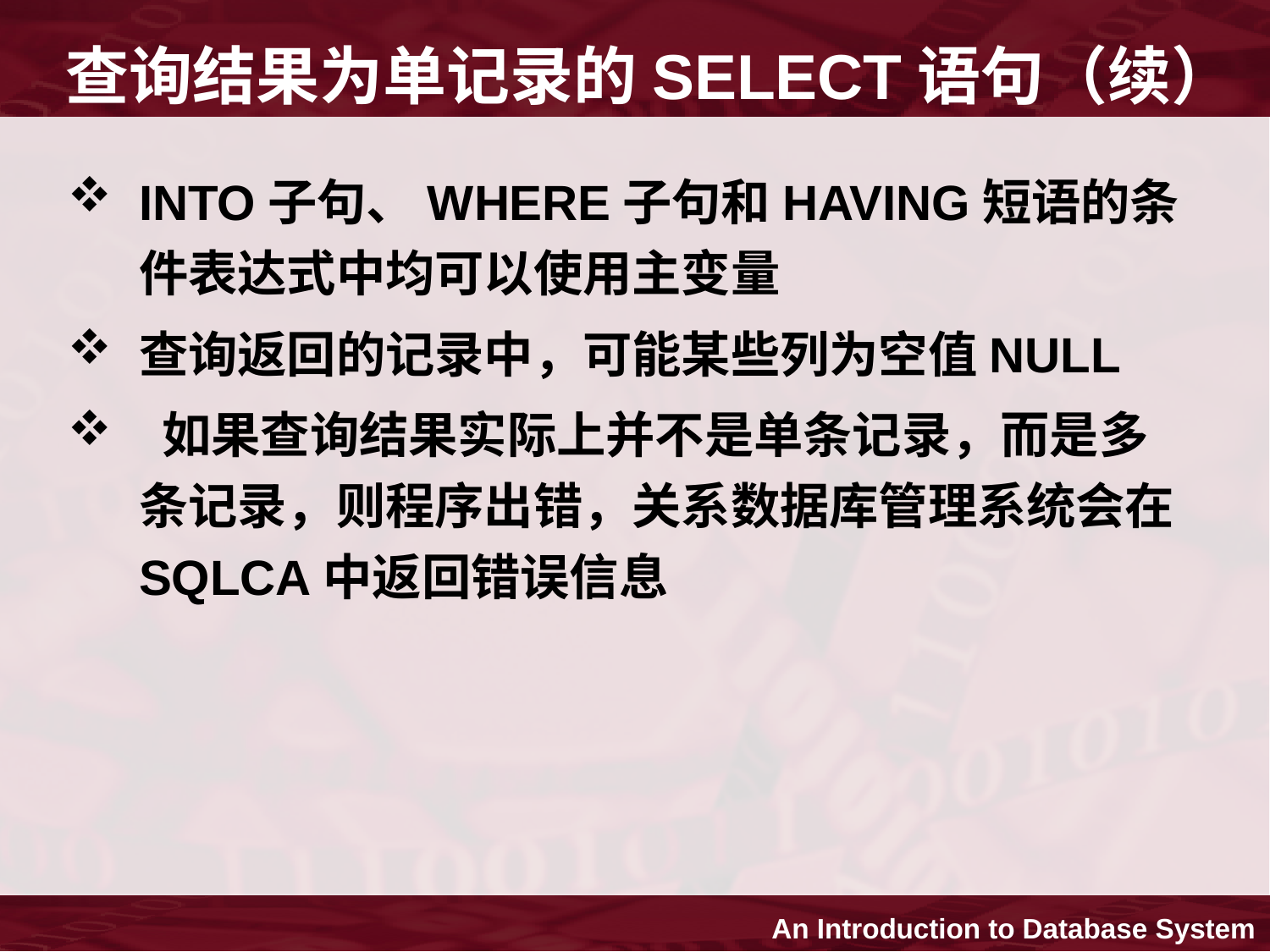

# 查询结果为单记录的SELECT语句（续）
INTO子句、WHERE子句和HAVING短语的条件表达式中均可以使用主变量
查询返回的记录中，可能某些列为空值NULL
 如果查询结果实际上并不是单条记录，而是多条记录，则程序出错，关系数据库管理系统会在SQLCA中返回错误信息